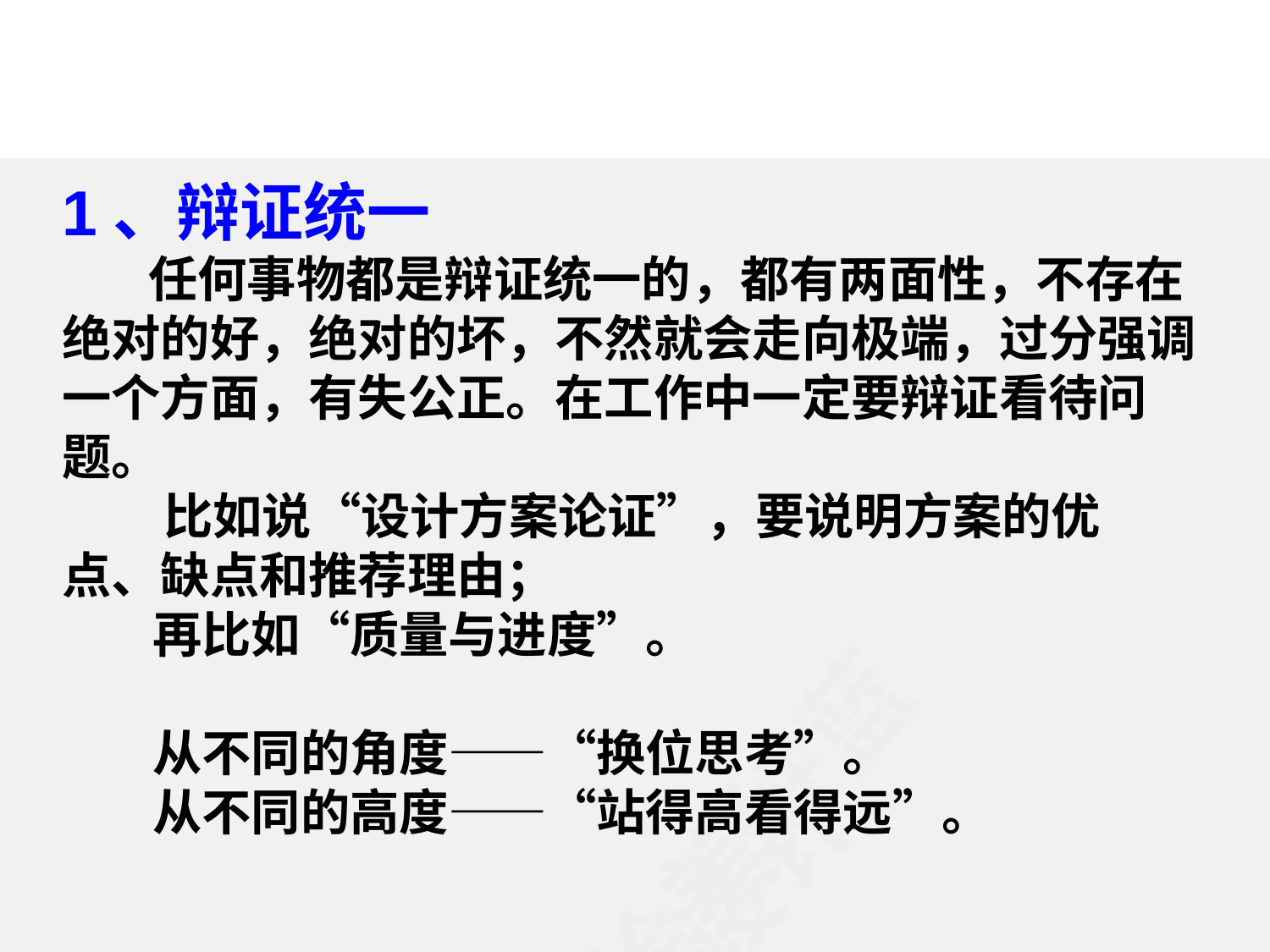

1、辩证统一
        任何事物都是辩证统一的，都有两面性，不存在绝对的好，绝对的坏，不然就会走向极端，过分强调一个方面，有失公正。在工作中一定要辩证看待问题。
        比如说“设计方案论证”，要说明方案的优点、缺点和推荐理由；
       再比如“质量与进度”。

       从不同的角度——“换位思考”。
       从不同的高度——“站得高看得远”。